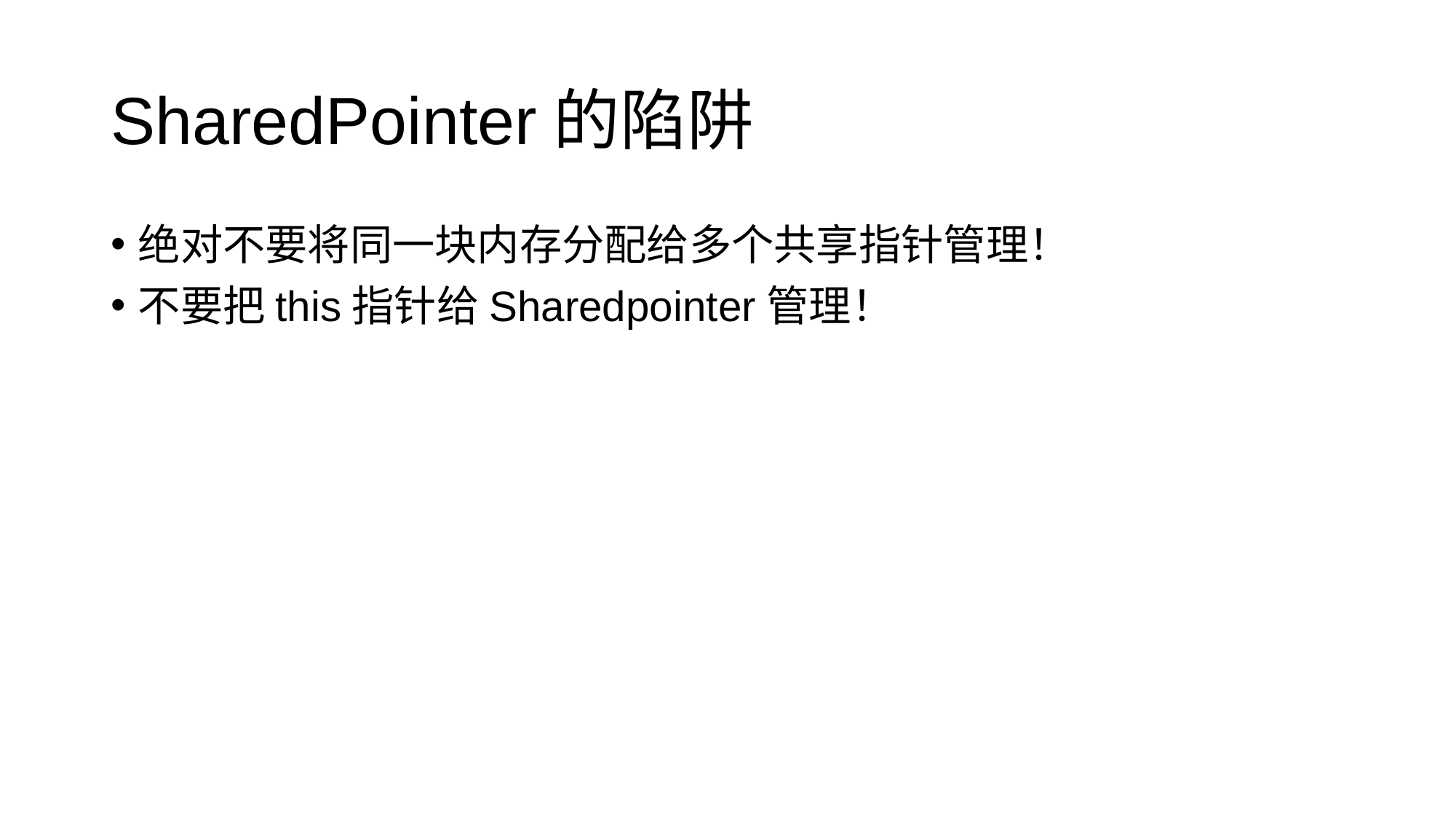

# SharedPointer的陷阱
绝对不要将同一块内存分配给多个共享指针管理！
不要把this指针给Sharedpointer管理！